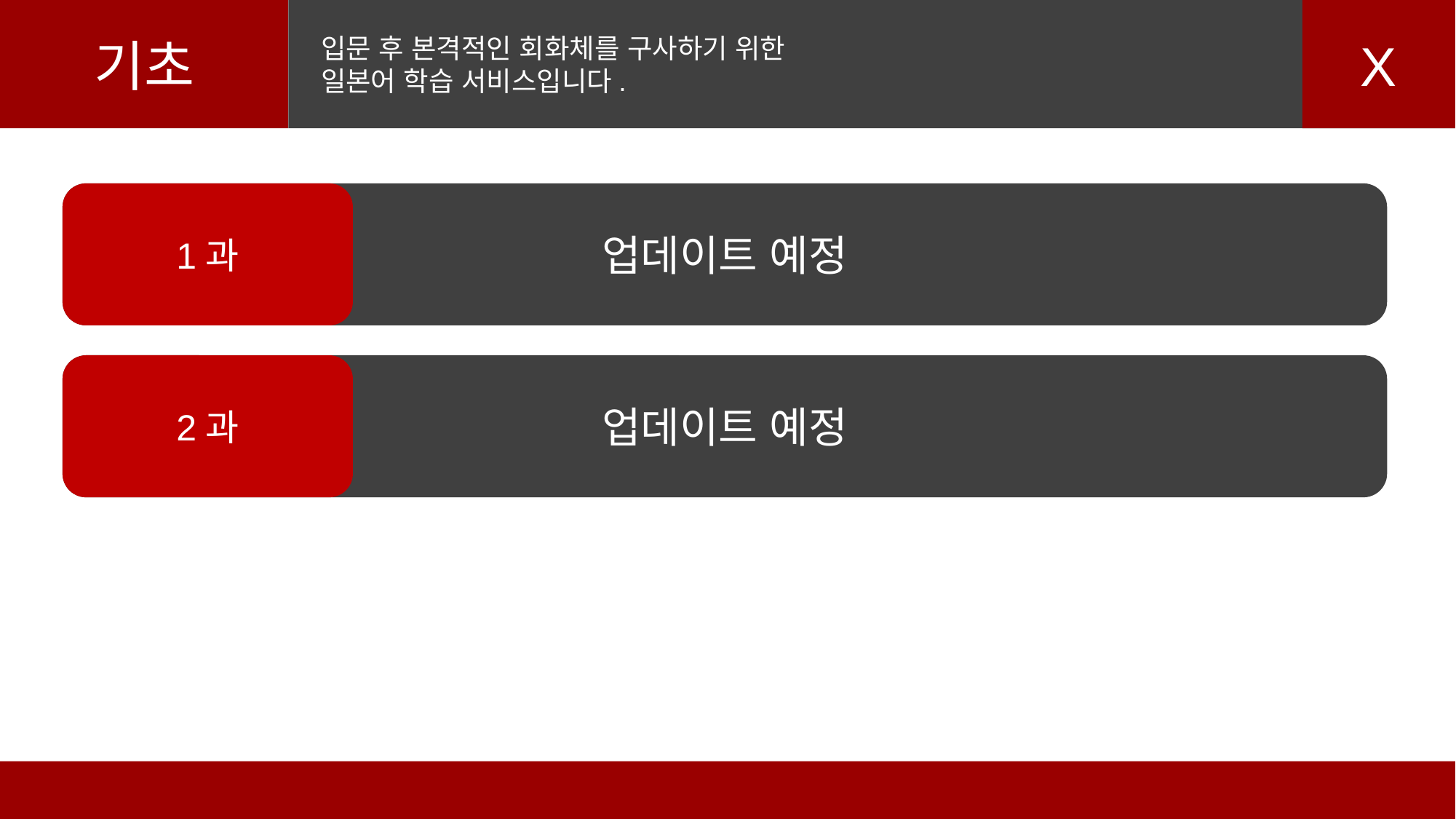

기초
  입문 후 본격적인 회화체를 구사하기 위한
  일본어 학습 서비스입니다.
X
업데이트 예정
1과
업데이트 예정
2과